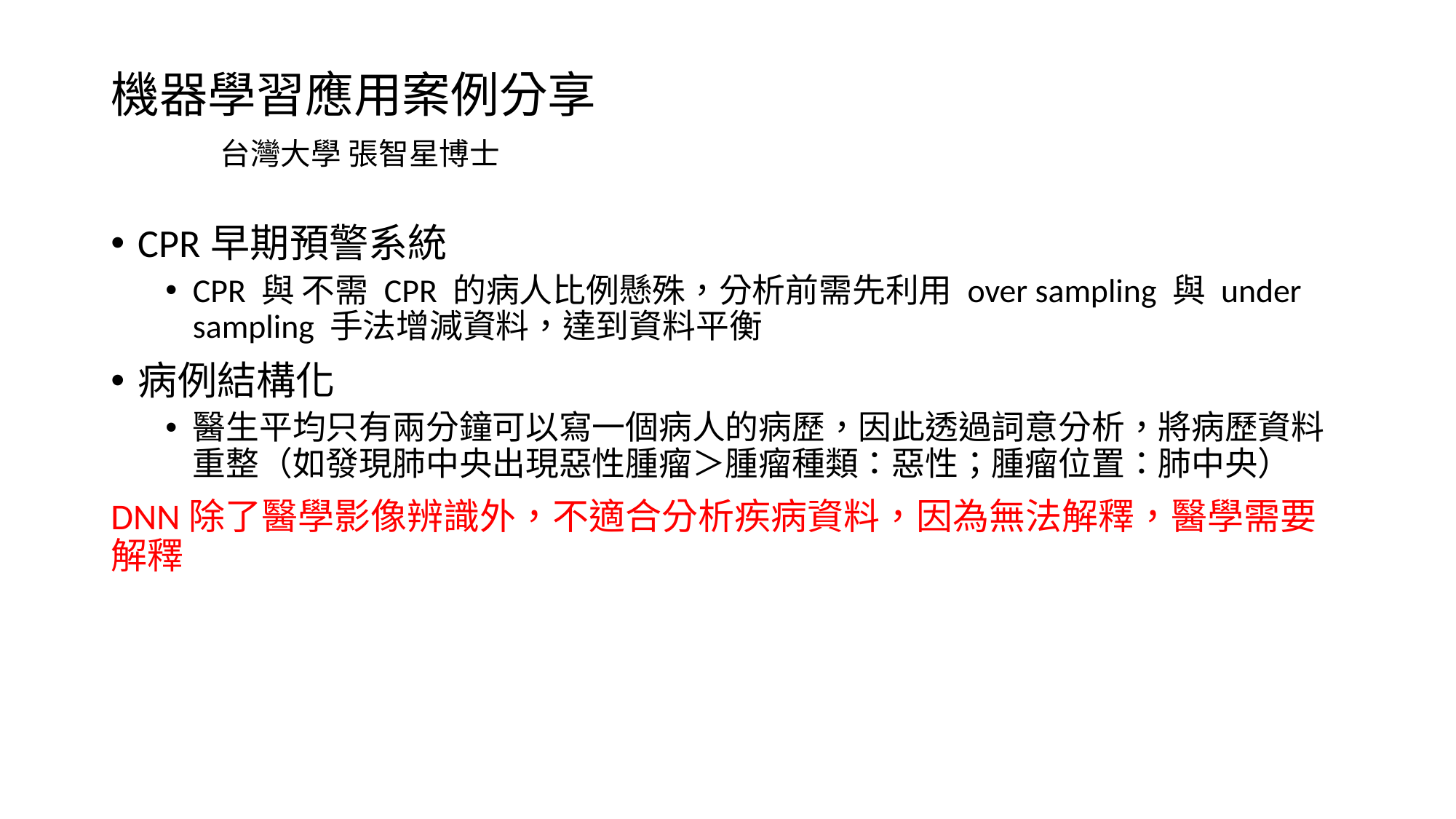

# 機器學習應用案例分享 台灣大學 張智星博士
CPR早期預警系統
CPR 與 不需 CPR 的病人比例懸殊，分析前需先利用 over sampling 與 under sampling 手法增減資料，達到資料平衡
病例結構化
醫生平均只有兩分鐘可以寫一個病人的病歷，因此透過詞意分析，將病歷資料重整（如發現肺中央出現惡性腫瘤＞腫瘤種類：惡性；腫瘤位置：肺中央）
DNN除了醫學影像辨識外，不適合分析疾病資料，因為無法解釋，醫學需要解釋